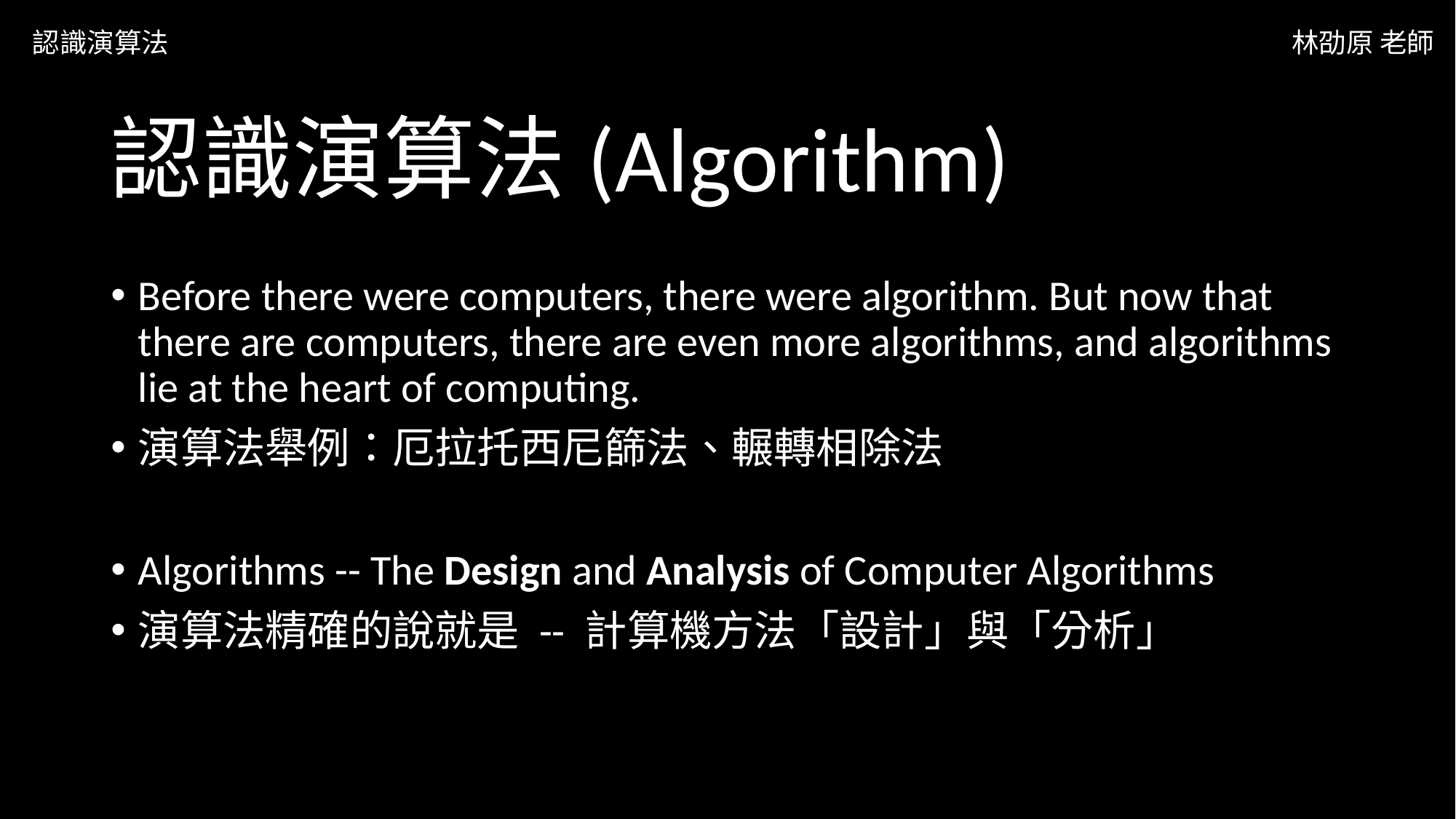

認識演算法
林劭原 老師
# 認識演算法(Algorithm)
Before there were computers, there were algorithm. But now that there are computers, there are even more algorithms, and algorithms lie at the heart of computing.
演算法舉例：厄拉托西尼篩法、輾轉相除法

Algorithms -- The Design and Analysis of Computer Algorithms
演算法精確的說就是 -- 計算機方法「設計」與「分析」